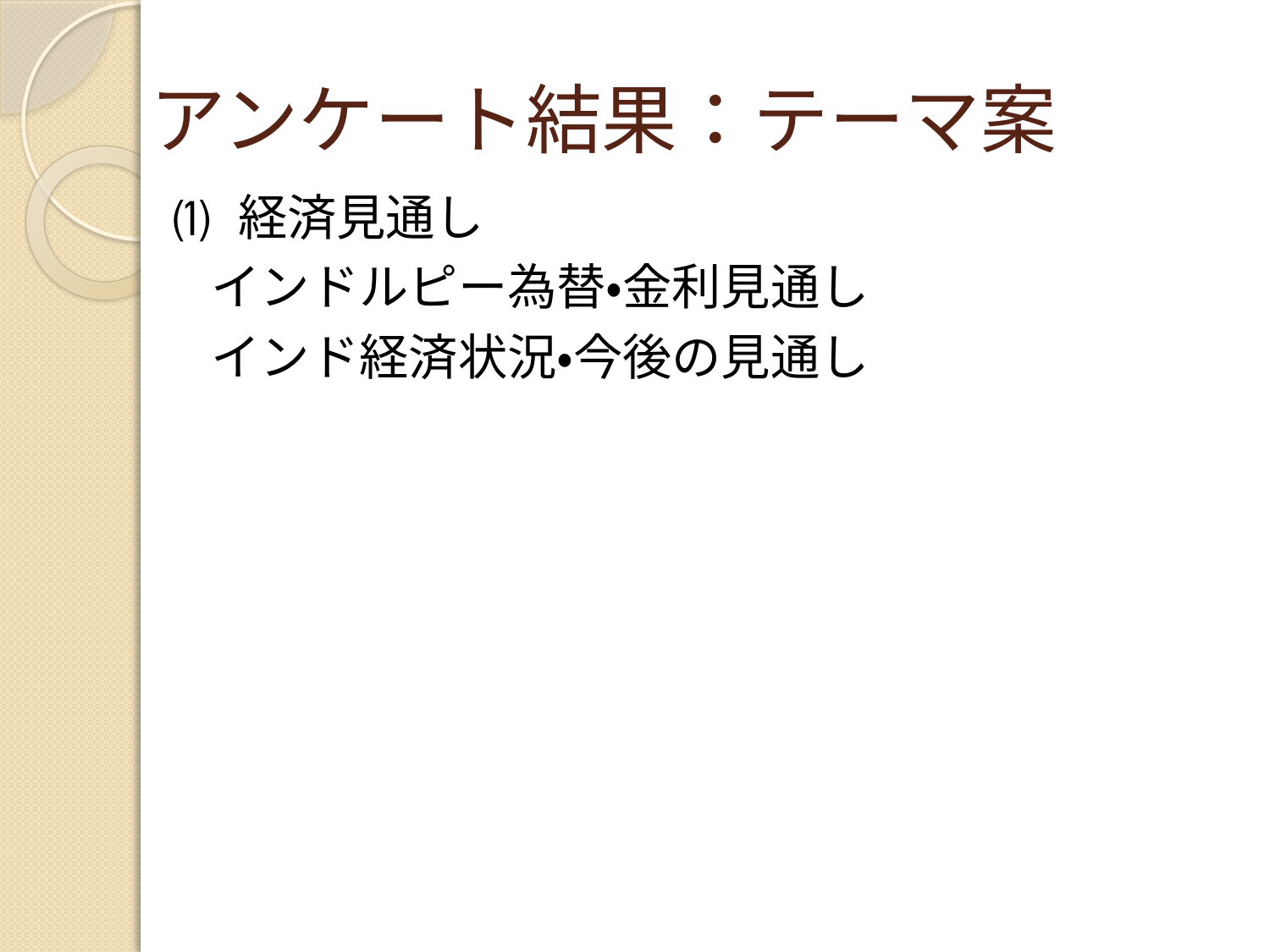

# アンケート結果：テーマ案
(1) 経済見通し
	インドルピー為替・金利見通し
	インド経済状況・今後の見通し